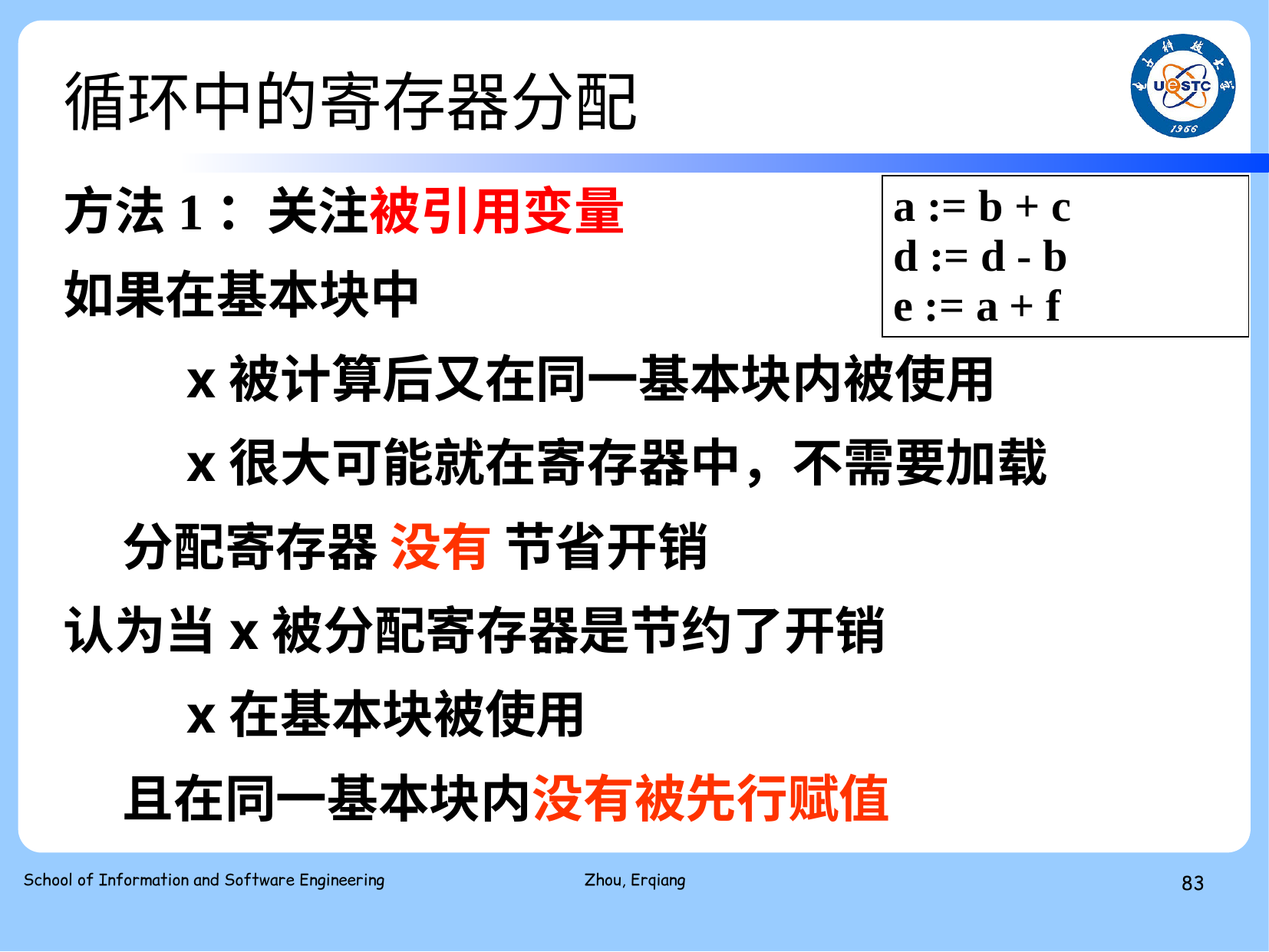

# 循环中的寄存器分配
方法1：关注被引用变量
如果在基本块中
    x被计算后又在同一基本块内被使用
    x很大可能就在寄存器中，不需要加载
    分配寄存器 没有 节省开销
认为当x被分配寄存器是节约了开销
    x在基本块被使用
    且在同一基本块内没有被先行赋值
a := b + c
d := d - b
e := a + f
 School of Information and Software Engineering
Zhou, Erqiang
83